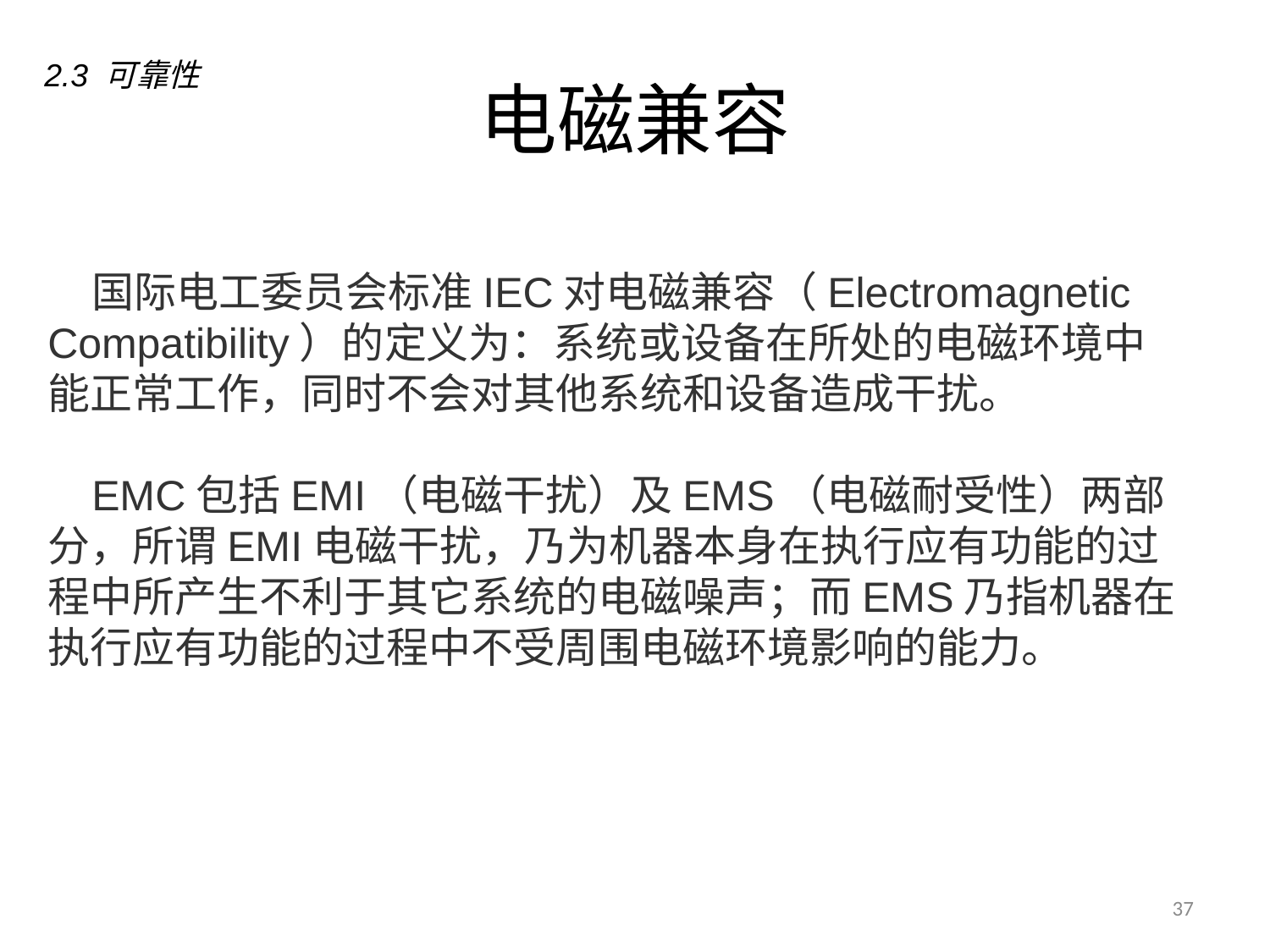

# 电磁兼容
2.3 可靠性
国际电工委员会标准IEC对电磁兼容（Electromagnetic Compatibility）的定义为：系统或设备在所处的电磁环境中能正常工作，同时不会对其他系统和设备造成干扰。

EMC包括EMI（电磁干扰）及EMS（电磁耐受性）两部分，所谓EMI电磁干扰，乃为机器本身在执行应有功能的过程中所产生不利于其它系统的电磁噪声；而EMS乃指机器在执行应有功能的过程中不受周围电磁环境影响的能力。
37